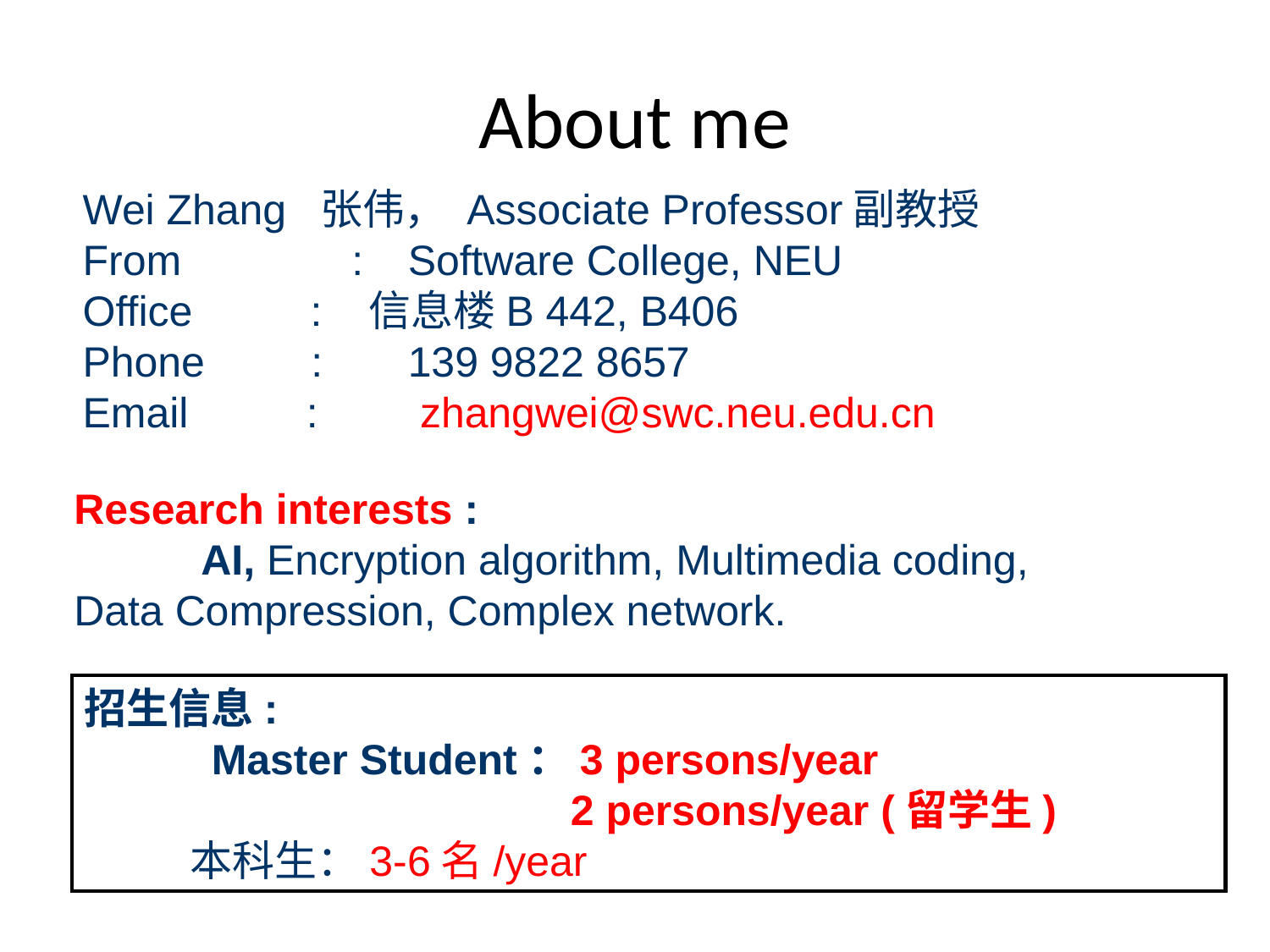

# About me
Wei Zhang  张伟， Associate Professor副教授
From	        :	  Software College, NEU
Office          :   信息楼B 442, B406
Phone         :	  139 9822 8657
Email          :	   zhangwei@swc.neu.edu.cn
Research interests :
	AI, Encryption algorithm, Multimedia coding,
Data Compression, Complex network.
招生信息:
	Master Student：3 persons/year
                                         2 persons/year (留学生)
          本科生：3-6名/year